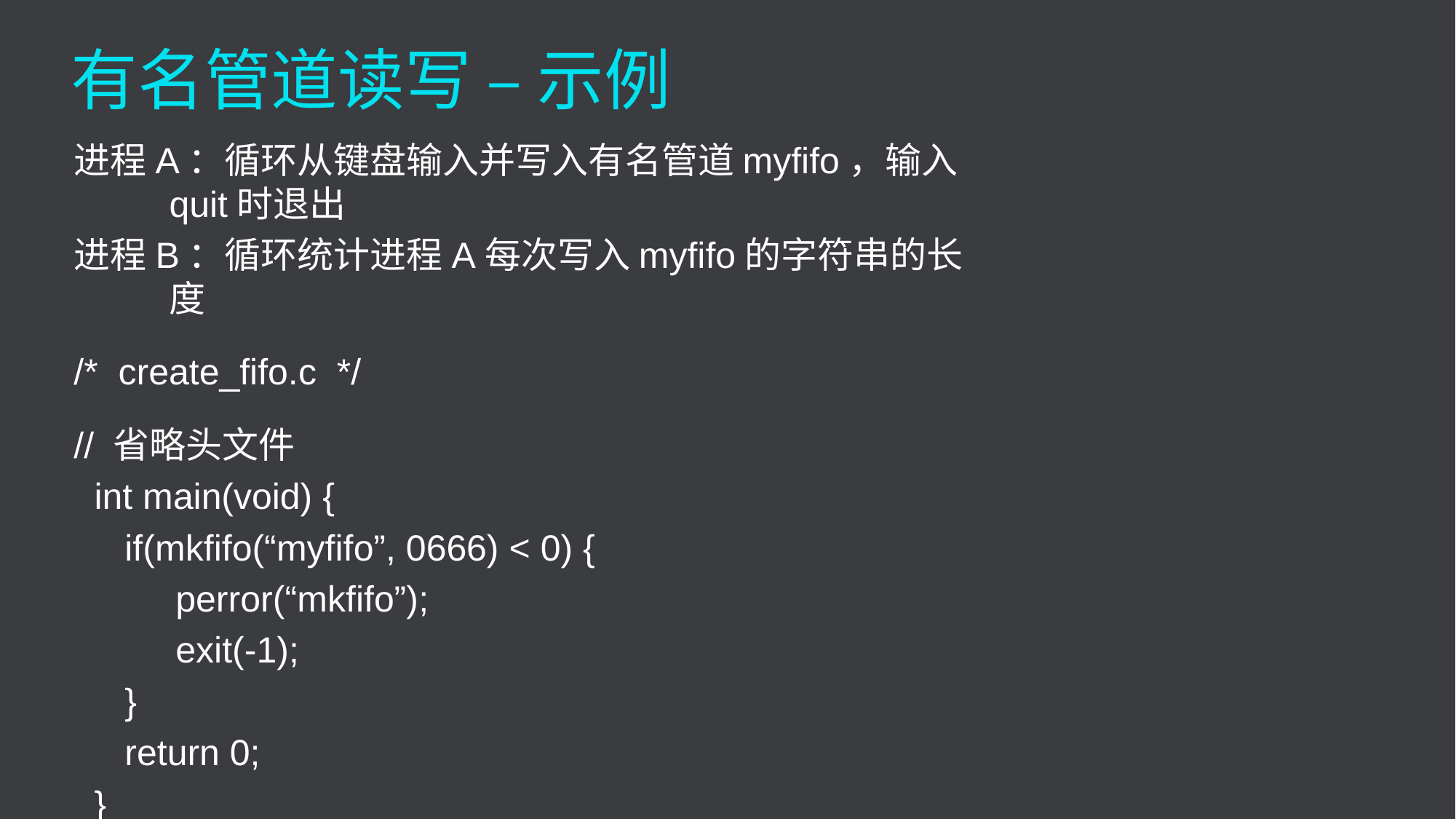

有名管道读写 – 示例
进程A：循环从键盘输入并写入有名管道myfifo，输入quit时退出
进程B：循环统计进程A每次写入myfifo的字符串的长度
/*  create_fifo.c  */
// 省略头文件
  int main(void) {
     if(mkfifo(“myfifo”, 0666) < 0) {
          perror(“mkfifo”);
          exit(-1);
     }
     return 0;
  }